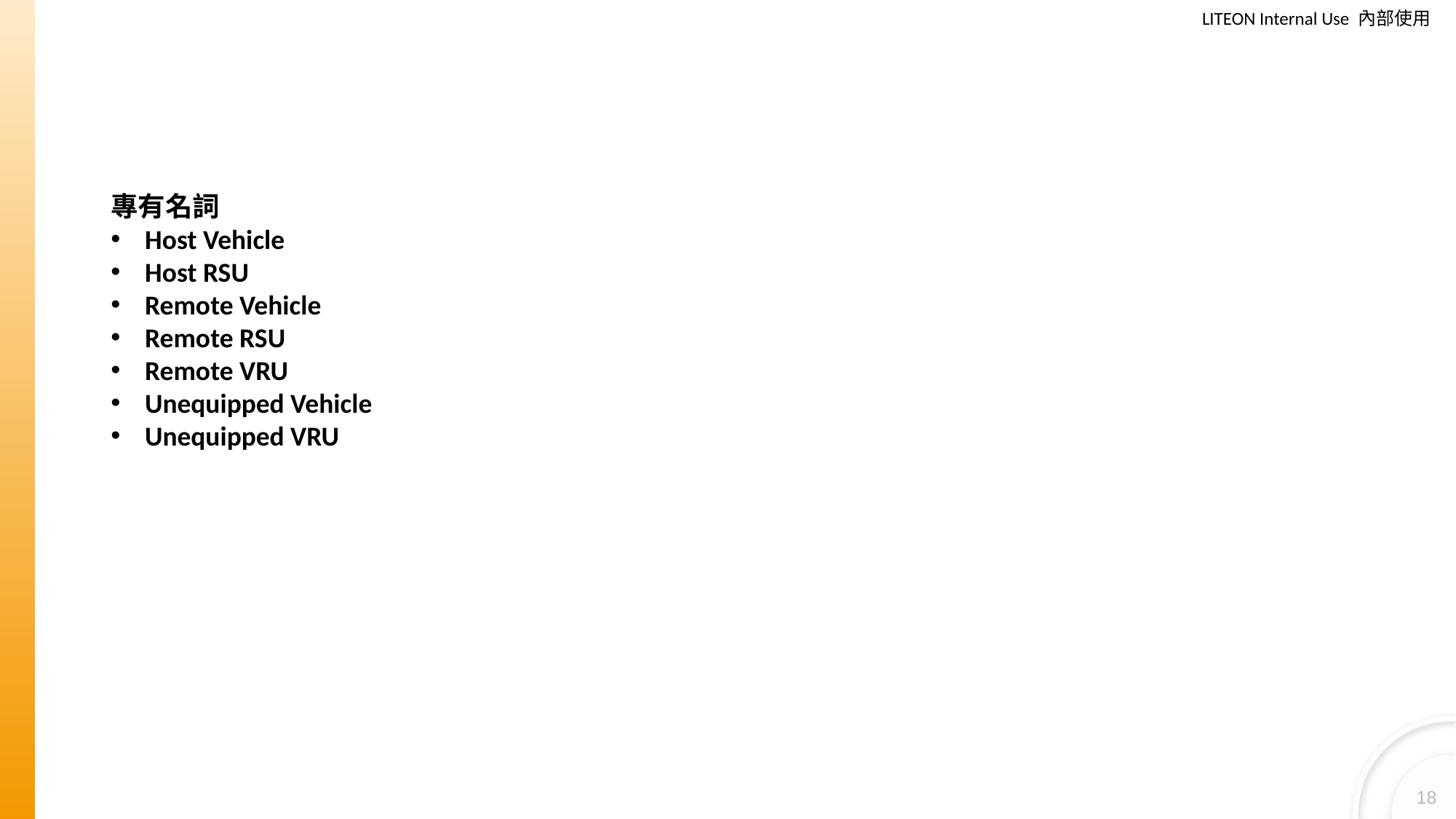

#
專有名詞
Host Vehicle
Host RSU
Remote Vehicle
Remote RSU
Remote VRU
Unequipped Vehicle
Unequipped VRU

18